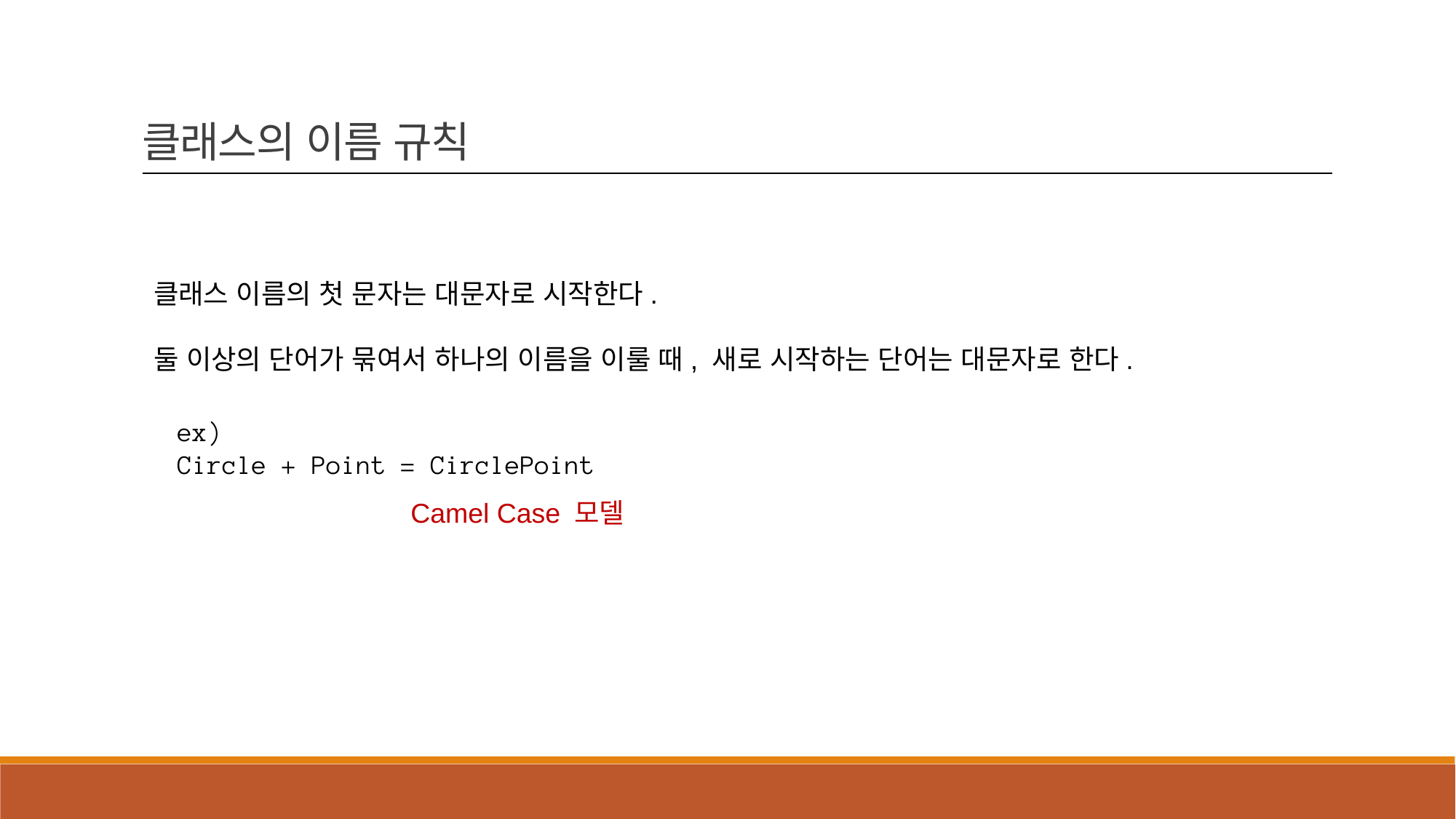

클래스의 이름 규칙
클래스 이름의 첫 문자는 대문자로 시작한다.
둘 이상의 단어가 묶여서 하나의 이름을 이룰 때, 새로 시작하는 단어는 대문자로 한다.
ex)
Circle + Point = CirclePoint
Camel Case 모델